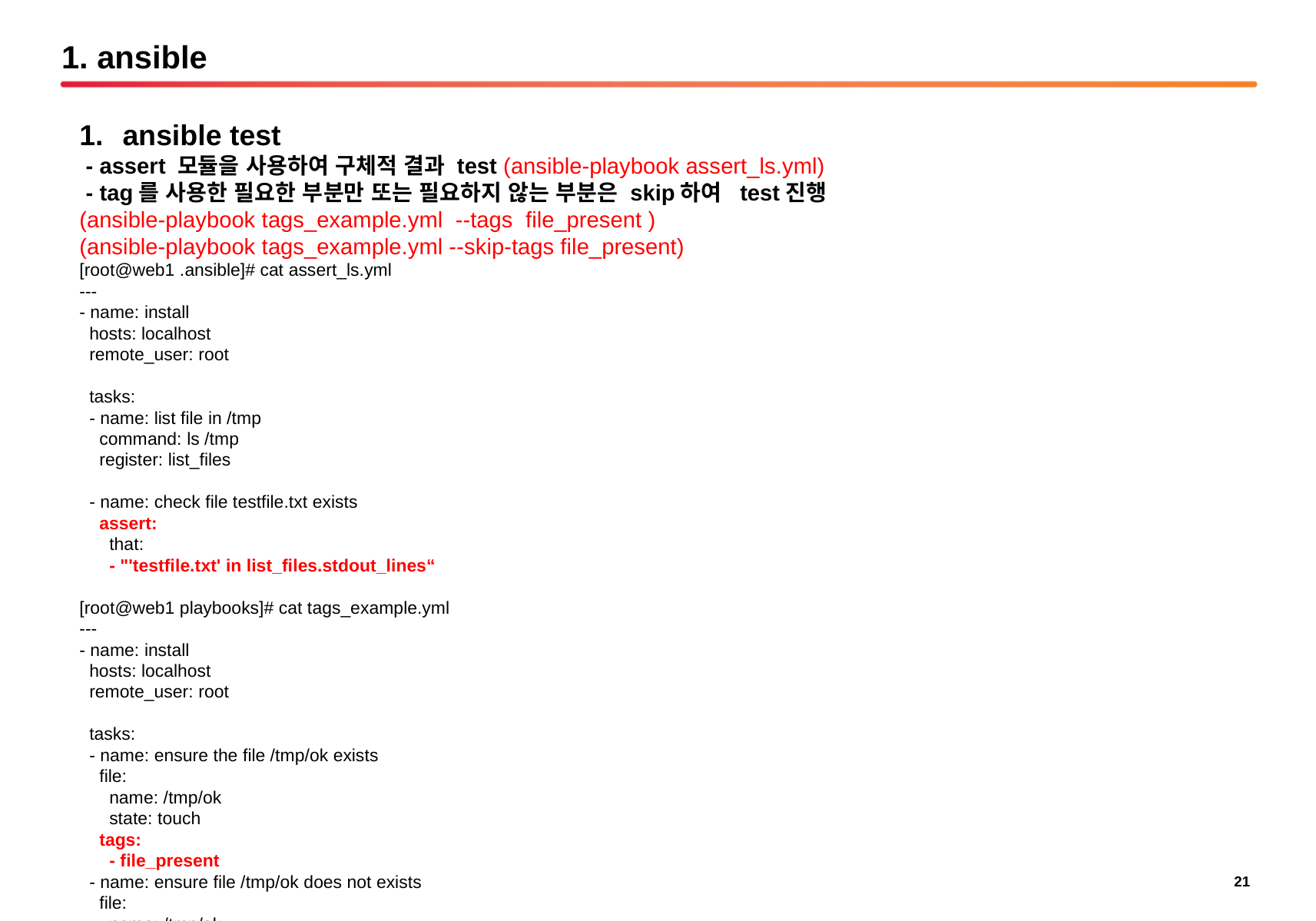

# 1. ansible
ansible test
 - assert 모듈을 사용하여 구체적 결과 test (ansible-playbook assert_ls.yml)
 - tag를 사용한 필요한 부분만 또는 필요하지 않는 부분은 skip하여  test진행
(ansible-playbook tags_example.yml  --tags  file_present )
(ansible-playbook tags_example.yml --skip-tags file_present)
[root@web1 .ansible]# cat assert_ls.yml
---
- name: install
  hosts: localhost
  remote_user: root

  tasks:
  - name: list file in /tmp
    command: ls /tmp
    register: list_files

  - name: check file testfile.txt exists
    assert:
      that:
      - "'testfile.txt' in list_files.stdout_lines“

[root@web1 playbooks]# cat tags_example.yml
---
- name: install
  hosts: localhost
  remote_user: root

  tasks:
  - name: ensure the file /tmp/ok exists
    file:
      name: /tmp/ok
      state: touch
    tags:
      - file_present
  - name: ensure file /tmp/ok does not exists
    file:
      name: /tmp/ok
      state: absent
    tags:
      - file_absent